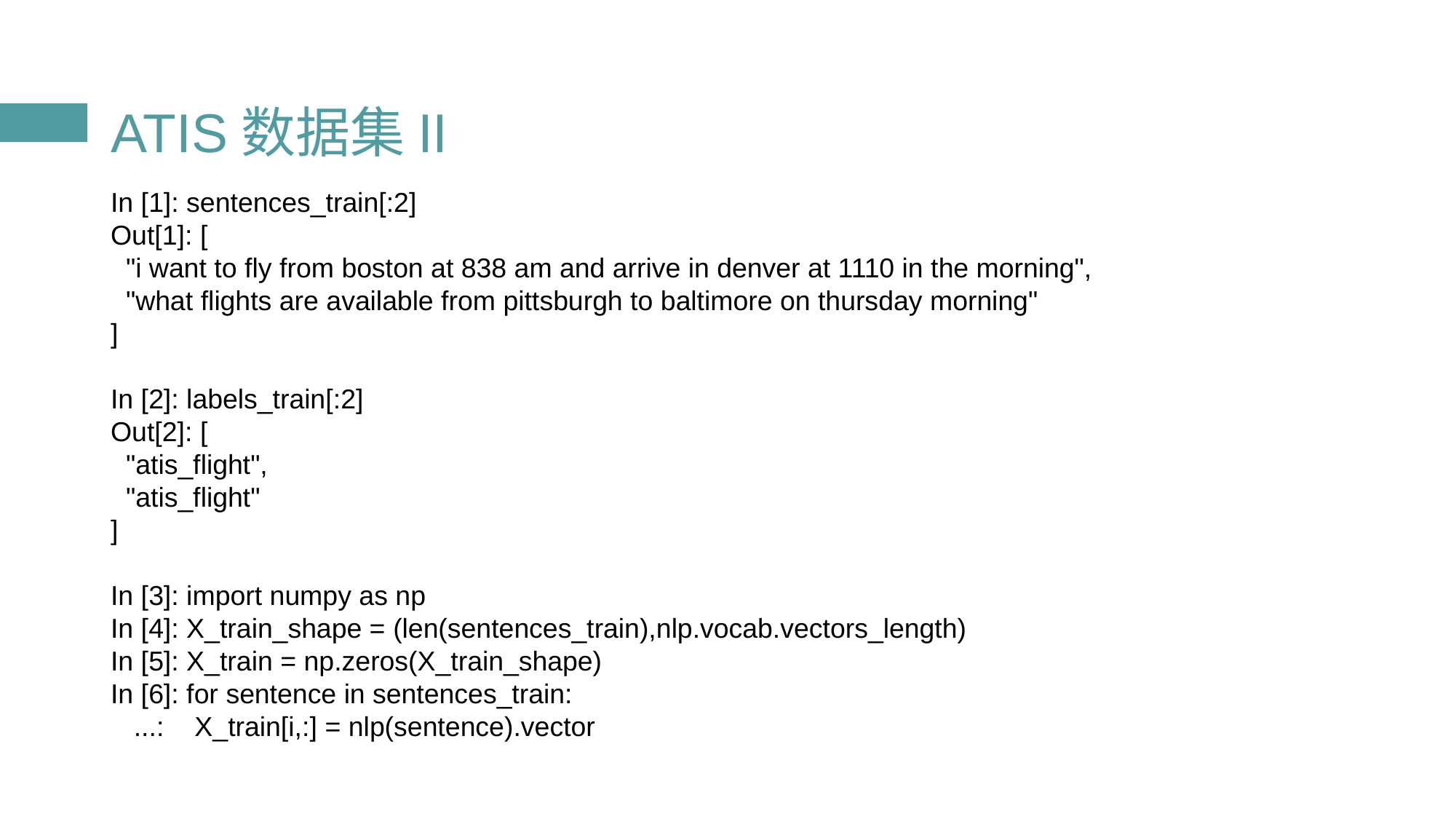

# ATIS数据集II
In [1]: sentences_train[:2]
Out[1]: [
  "i want to fly from boston at 838 am and arrive in denver at 1110 in the morning",
  "what flights are available from pittsburgh to baltimore on thursday morning"
]

In [2]: labels_train[:2]
Out[2]: [
  "atis_flight",
  "atis_flight"
]

In [3]: import numpy as np
In [4]: X_train_shape = (len(sentences_train),nlp.vocab.vectors_length)
In [5]: X_train = np.zeros(X_train_shape)
In [6]: for sentence in sentences_train:
   ...:    X_train[i,:] = nlp(sentence).vector